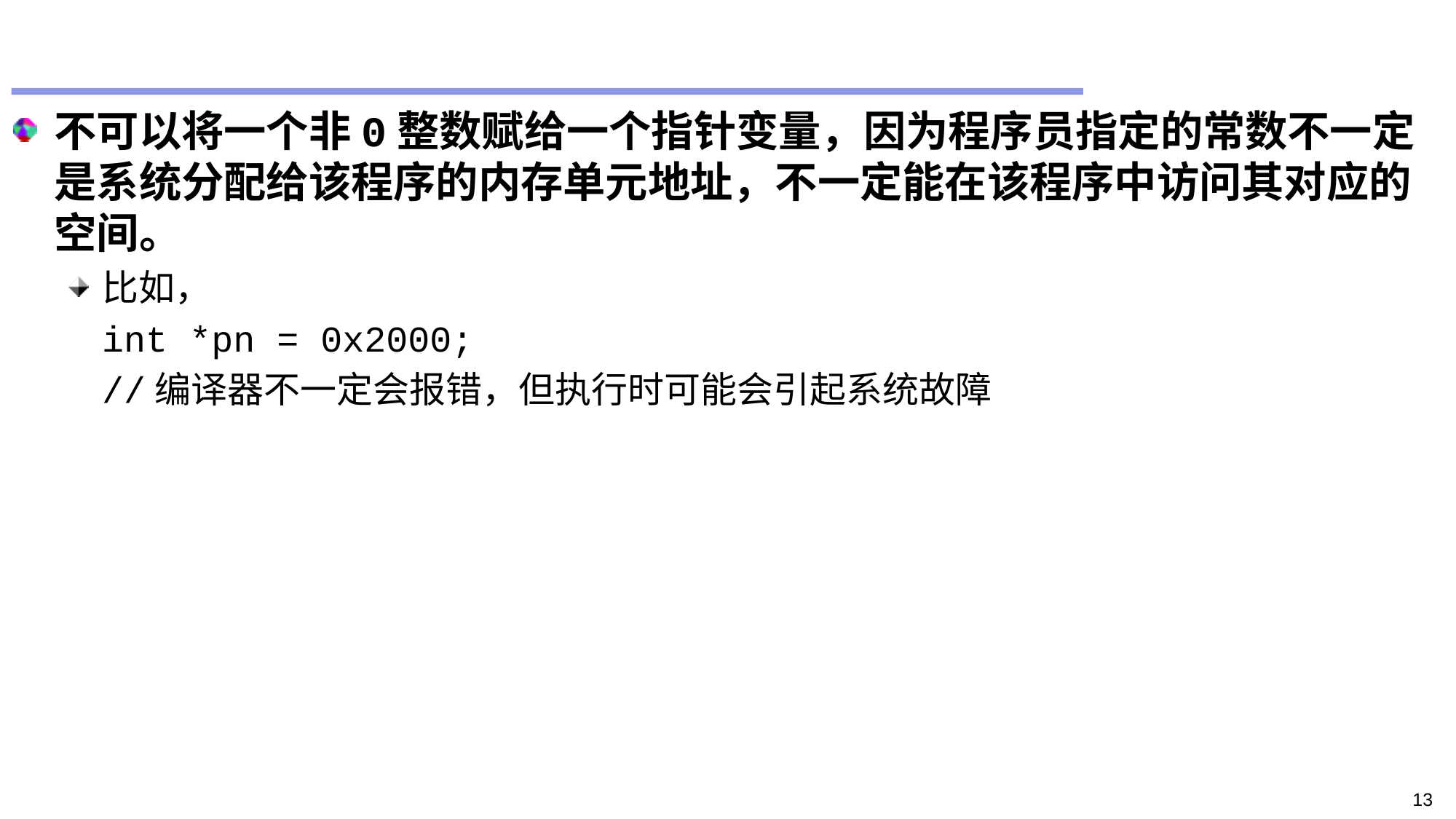

#
不可以将一个非0整数赋给一个指针变量，因为程序员指定的常数不一定是系统分配给该程序的内存单元地址，不一定能在该程序中访问其对应的空间。
比如，
	int *pn = 0x2000;
	//编译器不一定会报错，但执行时可能会引起系统故障
13